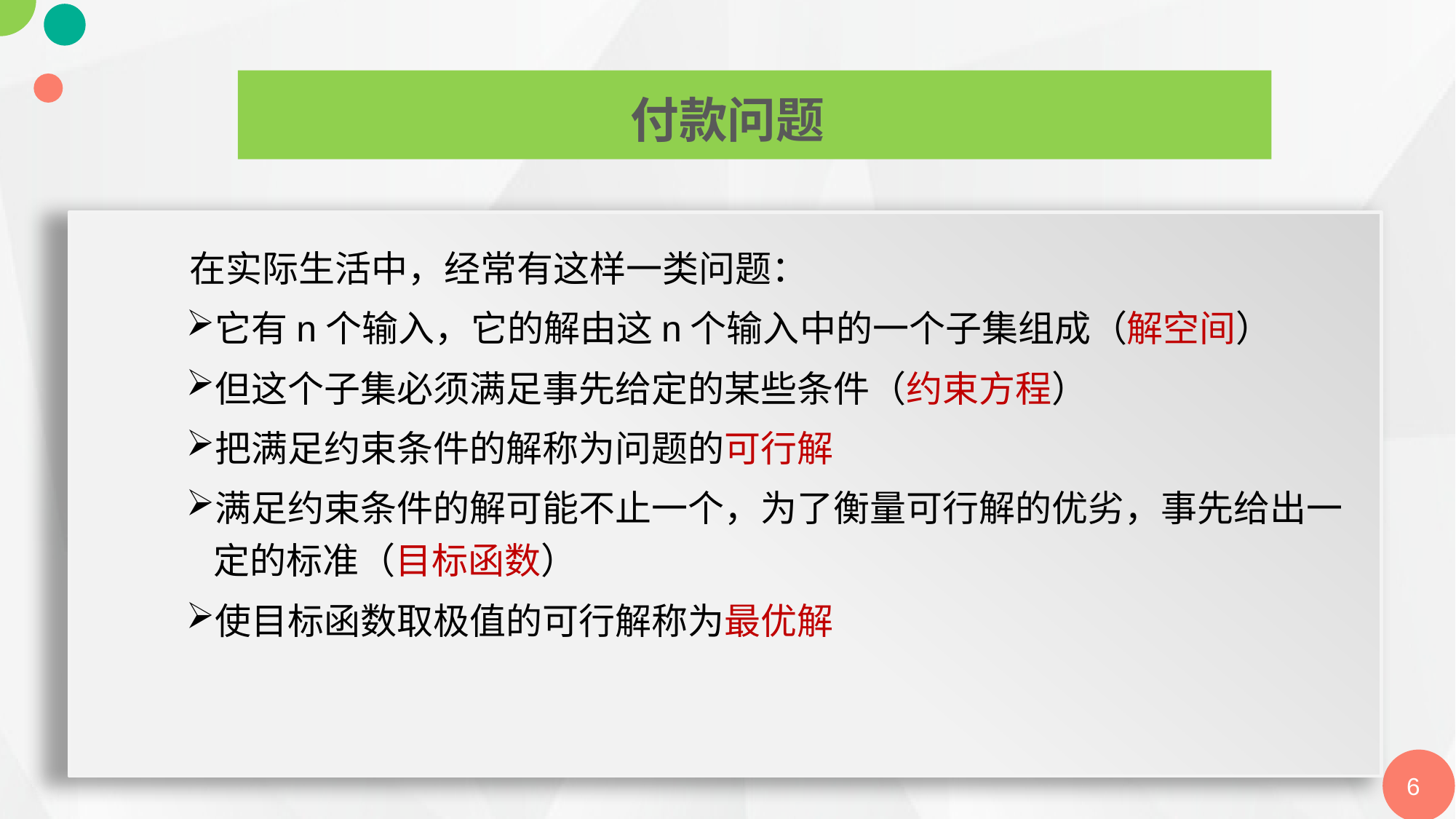

付款问题
      在实际生活中，经常有这样一类问题：
它有n个输入，它的解由这n个输入中的一个子集组成（解空间）
但这个子集必须满足事先给定的某些条件（约束方程）
把满足约束条件的解称为问题的可行解
满足约束条件的解可能不止一个，为了衡量可行解的优劣，事先给出一定的标准（目标函数）
使目标函数取极值的可行解称为最优解